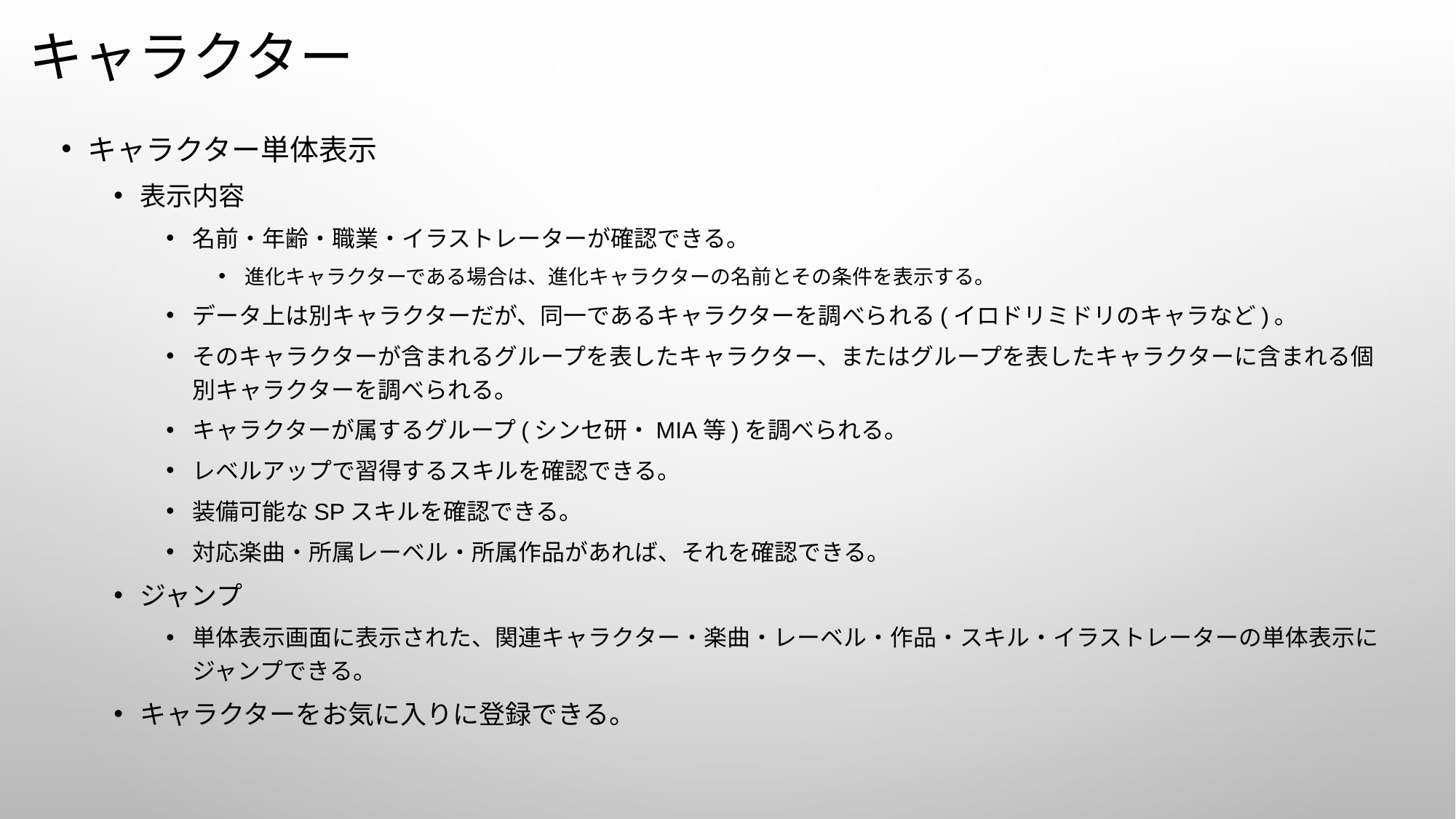

# キャラクター
キャラクター単体表示
表示内容
名前・年齢・職業・イラストレーターが確認できる。
進化キャラクターである場合は、進化キャラクターの名前とその条件を表示する。
データ上は別キャラクターだが、同一であるキャラクターを調べられる(イロドリミドリのキャラなど)。
そのキャラクターが含まれるグループを表したキャラクター、またはグループを表したキャラクターに含まれる個別キャラクターを調べられる。
キャラクターが属するグループ(シンセ研・MIA等)を調べられる。
レベルアップで習得するスキルを確認できる。
装備可能なSPスキルを確認できる。
対応楽曲・所属レーベル・所属作品があれば、それを確認できる。
ジャンプ
単体表示画面に表示された、関連キャラクター・楽曲・レーベル・作品・スキル・イラストレーターの単体表示にジャンプできる。
キャラクターをお気に入りに登録できる。